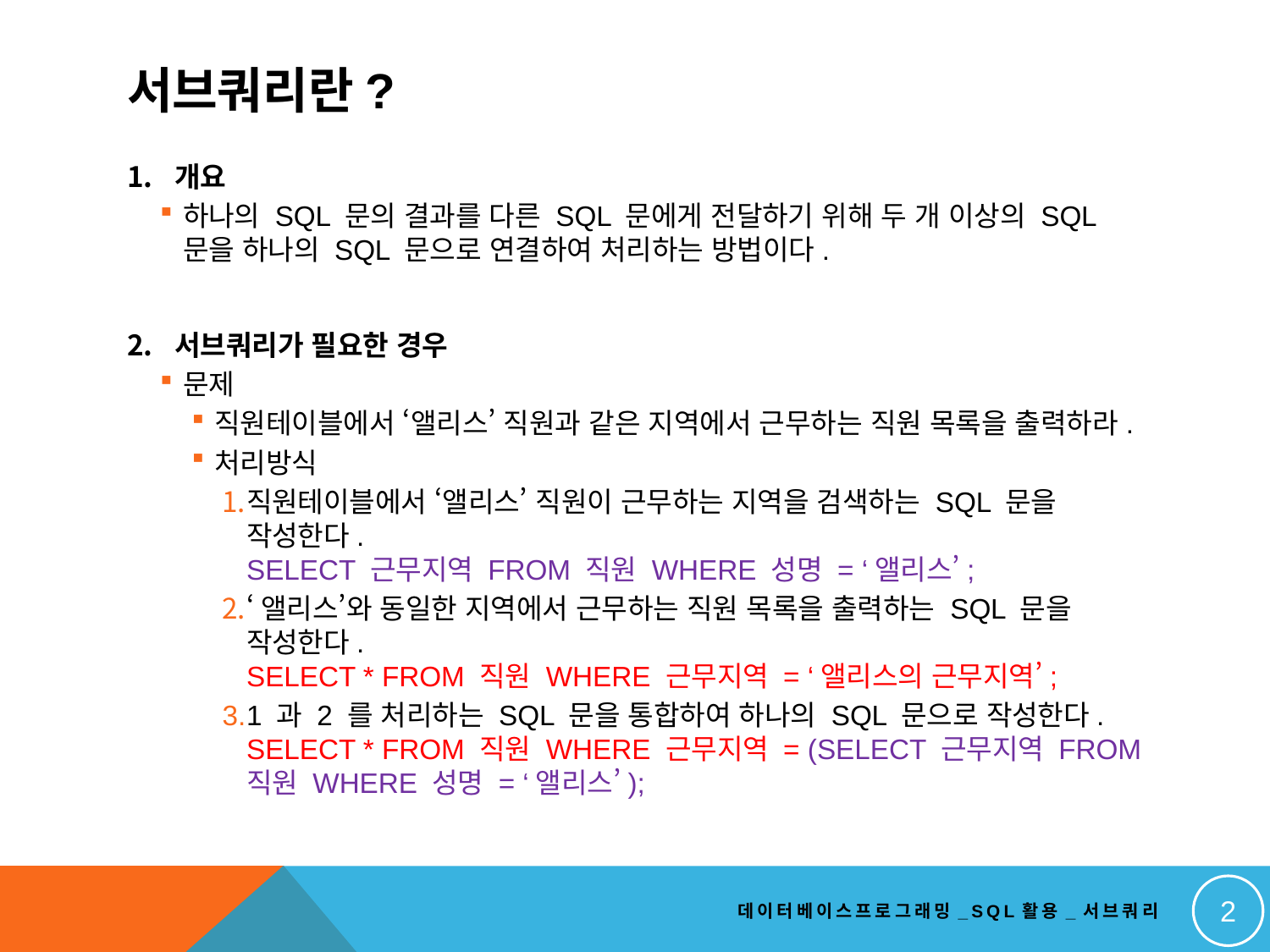

# 서브쿼리란?
개요
하나의 SQL 문의 결과를 다른 SQL 문에게 전달하기 위해 두 개 이상의 SQL 문을 하나의 SQL 문으로 연결하여 처리하는 방법이다.

서브쿼리가 필요한 경우
문제
직원테이블에서 ‘앨리스’ 직원과 같은 지역에서 근무하는 직원 목록을 출력하라.
처리방식
직원테이블에서 ‘앨리스’ 직원이 근무하는 지역을 검색하는 SQL 문을 작성한다.
SELECT 근무지역 FROM 직원 WHERE 성명 = ‘앨리스’;
‘앨리스’와 동일한 지역에서 근무하는 직원 목록을 출력하는 SQL 문을 작성한다.
SELECT * FROM 직원 WHERE 근무지역 = ‘앨리스의 근무지역’;
1 과 2 를 처리하는 SQL 문을 통합하여 하나의 SQL 문으로 작성한다.
SELECT * FROM 직원 WHERE 근무지역 = (SELECT 근무지역 FROM 직원 WHERE 성명 = ‘앨리스’);

2
데이터베이스프로그래밍_SQL활용_서브쿼리